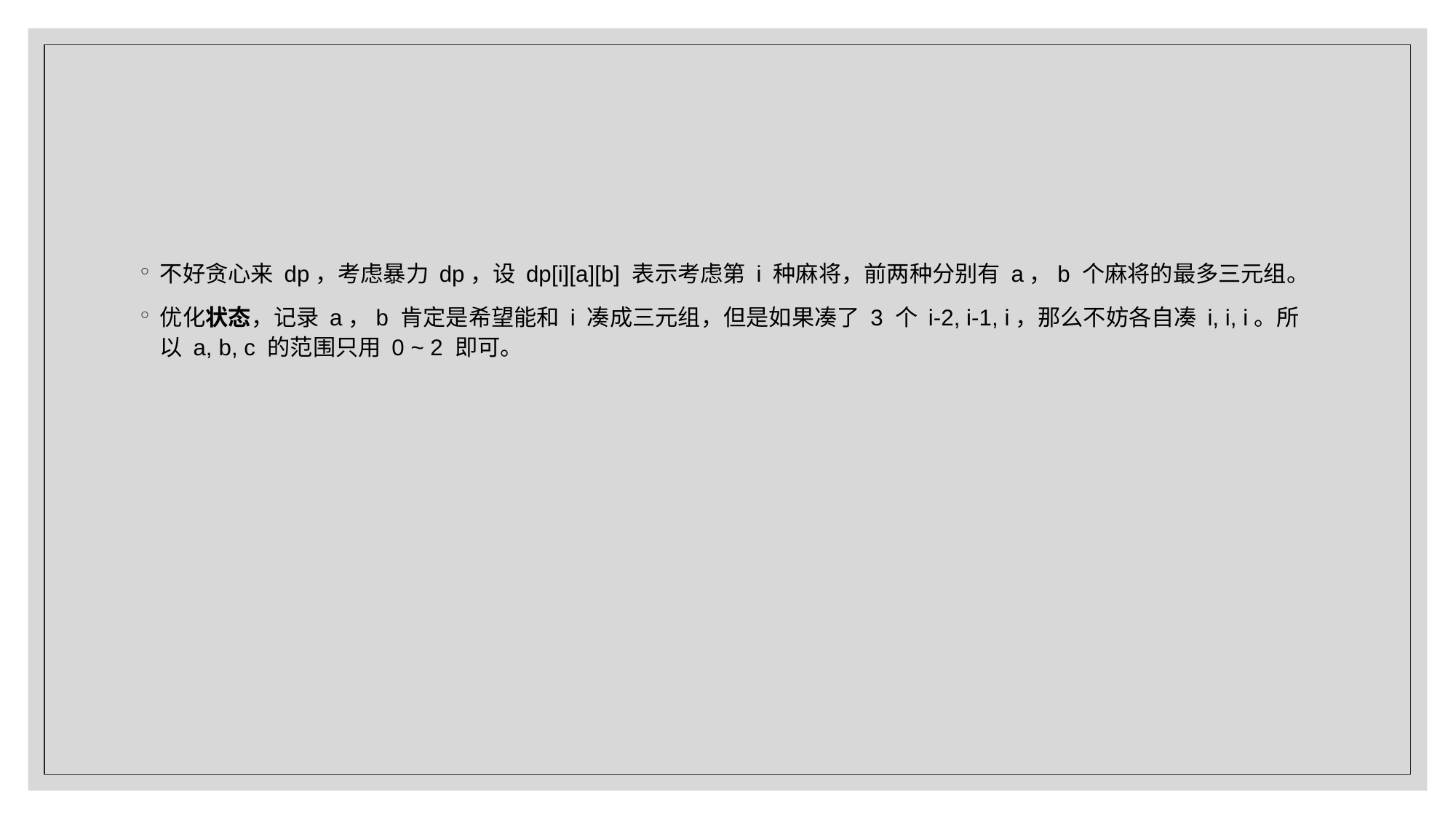

#
不好贪心来 dp，考虑暴力 dp，设 dp[i][a][b] 表示考虑第 i 种麻将，前两种分别有 a，b 个麻将的最多三元组。
优化状态，记录 a，b 肯定是希望能和 i 凑成三元组，但是如果凑了 3 个 i-2, i-1, i，那么不妨各自凑 i, i, i。所以 a, b, c 的范围只用 0 ~ 2 即可。